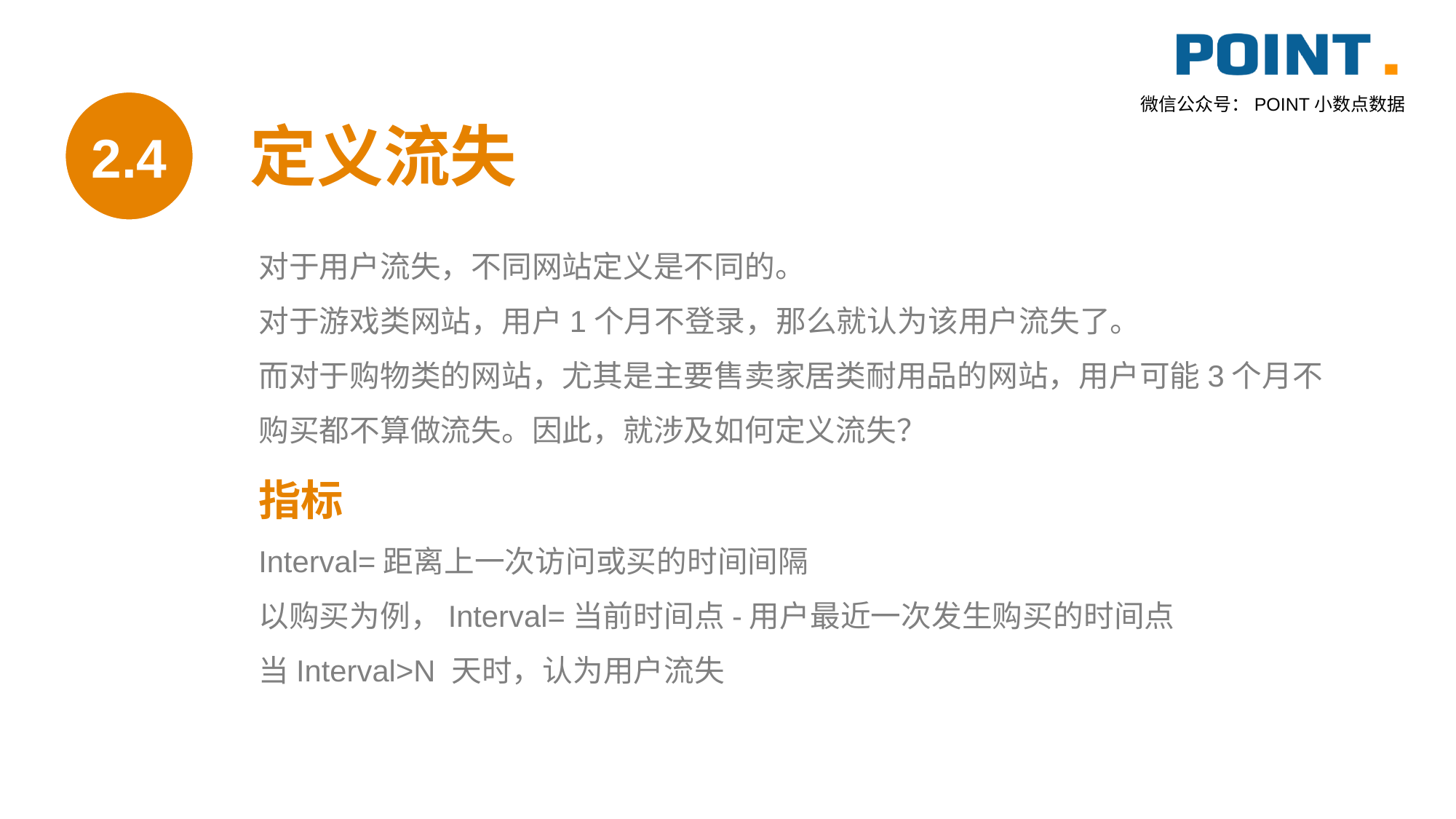

2.4
定义流失
对于用户流失，不同网站定义是不同的。
对于游戏类网站，用户1个月不登录，那么就认为该用户流失了。
而对于购物类的网站，尤其是主要售卖家居类耐用品的网站，用户可能3个月不购买都不算做流失。因此，就涉及如何定义流失？
指标
Interval=距离上一次访问或买的时间间隔
以购买为例，Interval=当前时间点-用户最近一次发生购买的时间点
当Interval>N 天时，认为用户流失